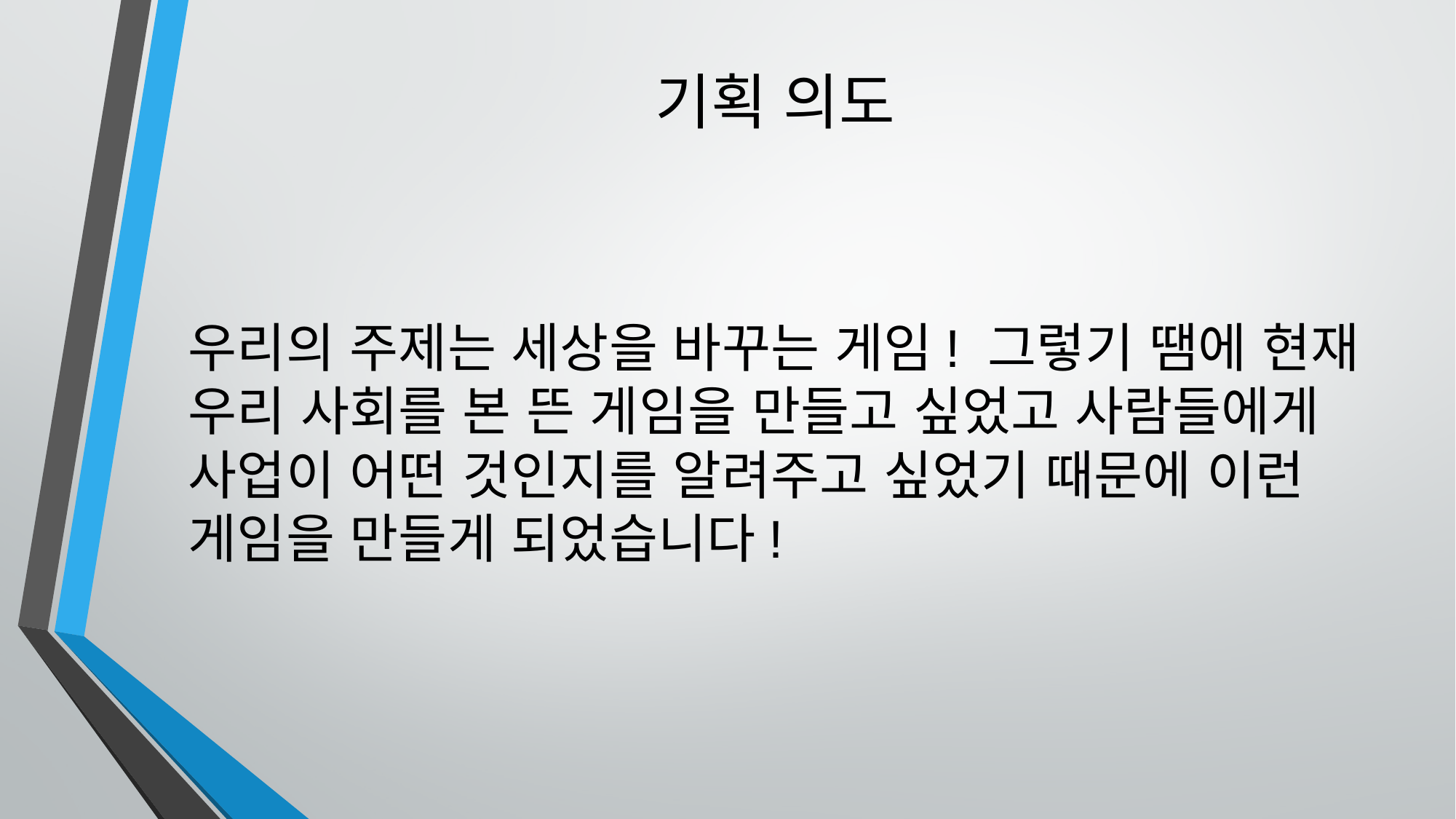

# 기획 의도
우리의 주제는 세상을 바꾸는 게임! 그렇기 땜에 현재 우리 사회를 본 뜬 게임을 만들고 싶었고 사람들에게 사업이 어떤 것인지를 알려주고 싶었기 때문에 이런 게임을 만들게 되었습니다!